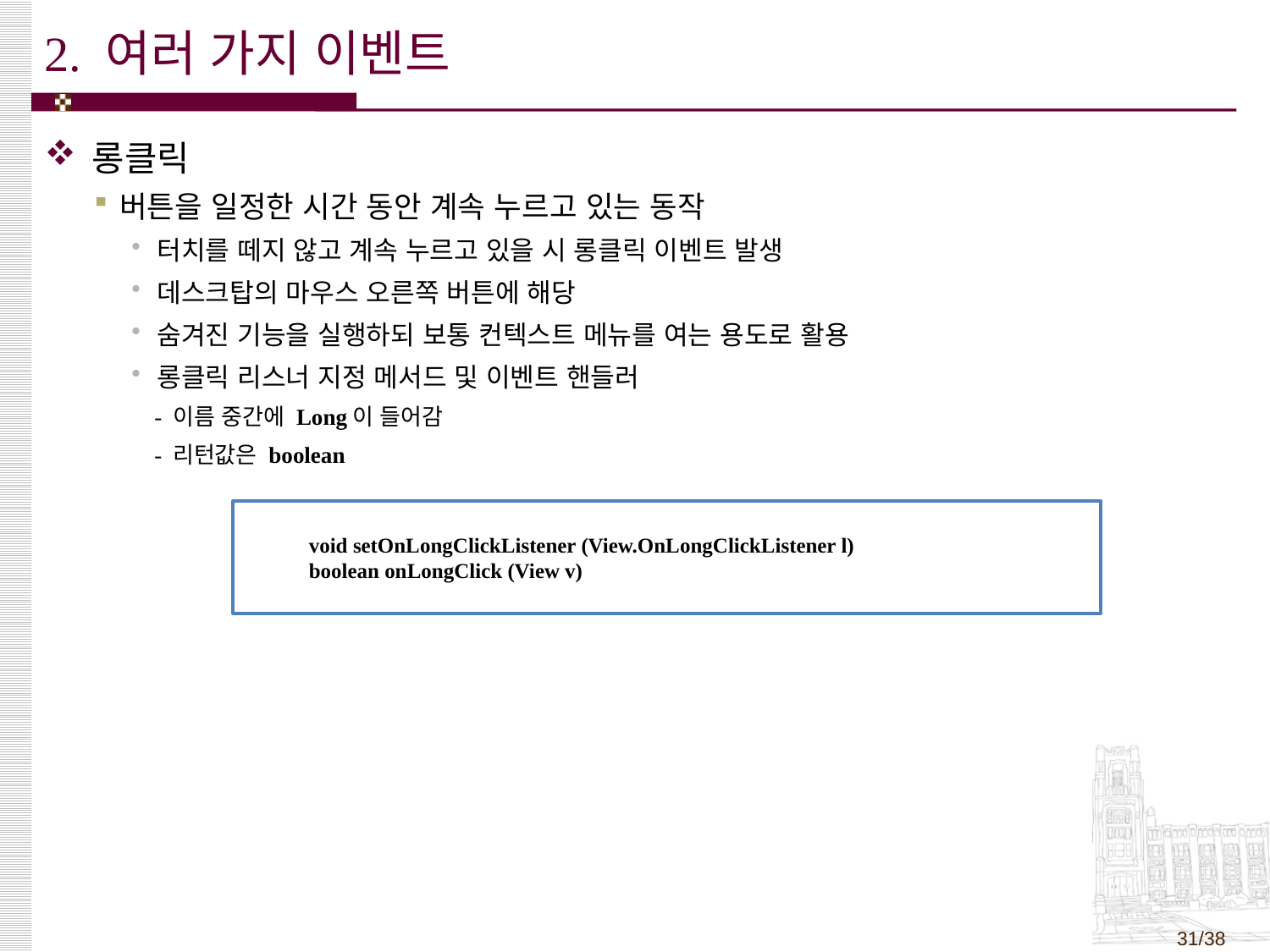

# 2. 여러 가지 이벤트
롱클릭
버튼을 일정한 시간 동안 계속 누르고 있는 동작
터치를 떼지 않고 계속 누르고 있을 시 롱클릭 이벤트 발생
데스크탑의 마우스 오른쪽 버튼에 해당
숨겨진 기능을 실행하되 보통 컨텍스트 메뉴를 여는 용도로 활용
롱클릭 리스너 지정 메서드 및 이벤트 핸들러
    - 이름 중간에 Long이 들어감
    - 리턴값은 boolean
void setOnLongClickListener (View.OnLongClickListener l)
boolean onLongClick (View v)